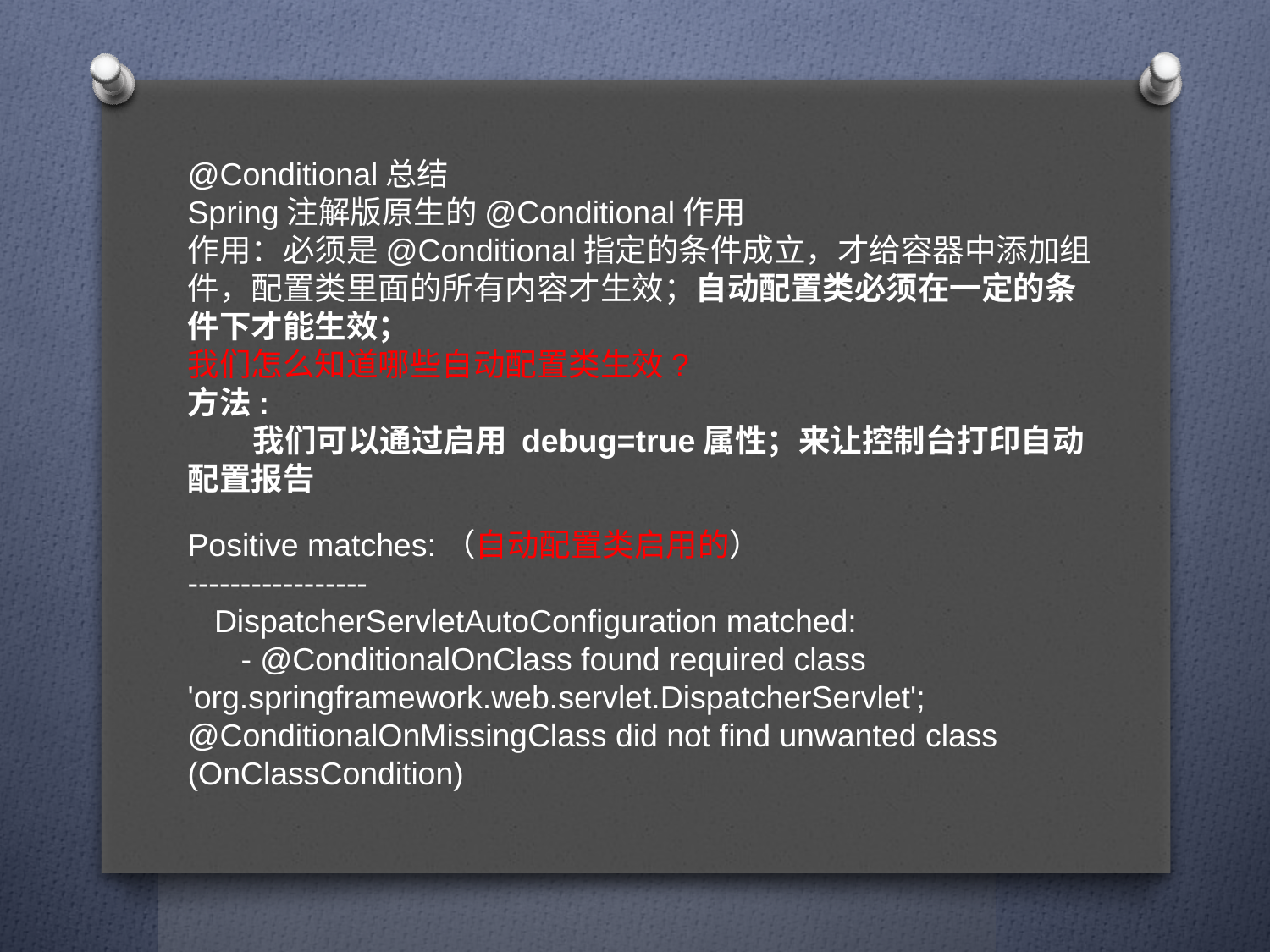

@Conditional总结
Spring注解版原生的@Conditional作用
作用：必须是@Conditional指定的条件成立，才给容器中添加组件，配置类里面的所有内容才生效；自动配置类必须在一定的条件下才能生效；
我们怎么知道哪些自动配置类生效?
方法:
        我们可以通过启用 debug=true属性；来让控制台打印自动配置报告
Positive matches:（自动配置类启用的）
-----------------
   DispatcherServletAutoConfiguration matched:
      - @ConditionalOnClass found required class 'org.springframework.web.servlet.DispatcherServlet'; @ConditionalOnMissingClass did not find unwanted class (OnClassCondition)